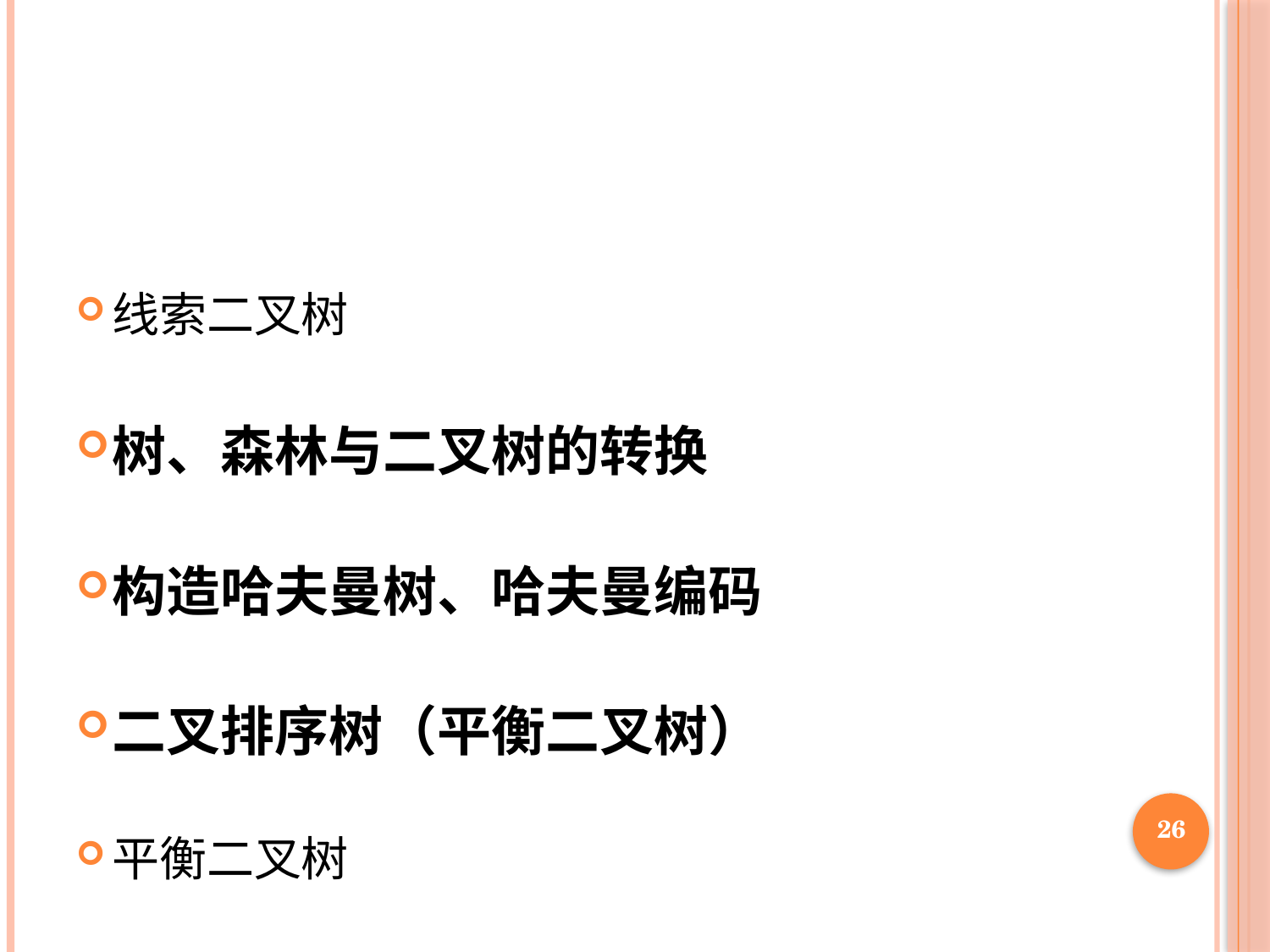

#
线索二叉树
树、森林与二叉树的转换
构造哈夫曼树、哈夫曼编码
二叉排序树（平衡二叉树）
平衡二叉树

26